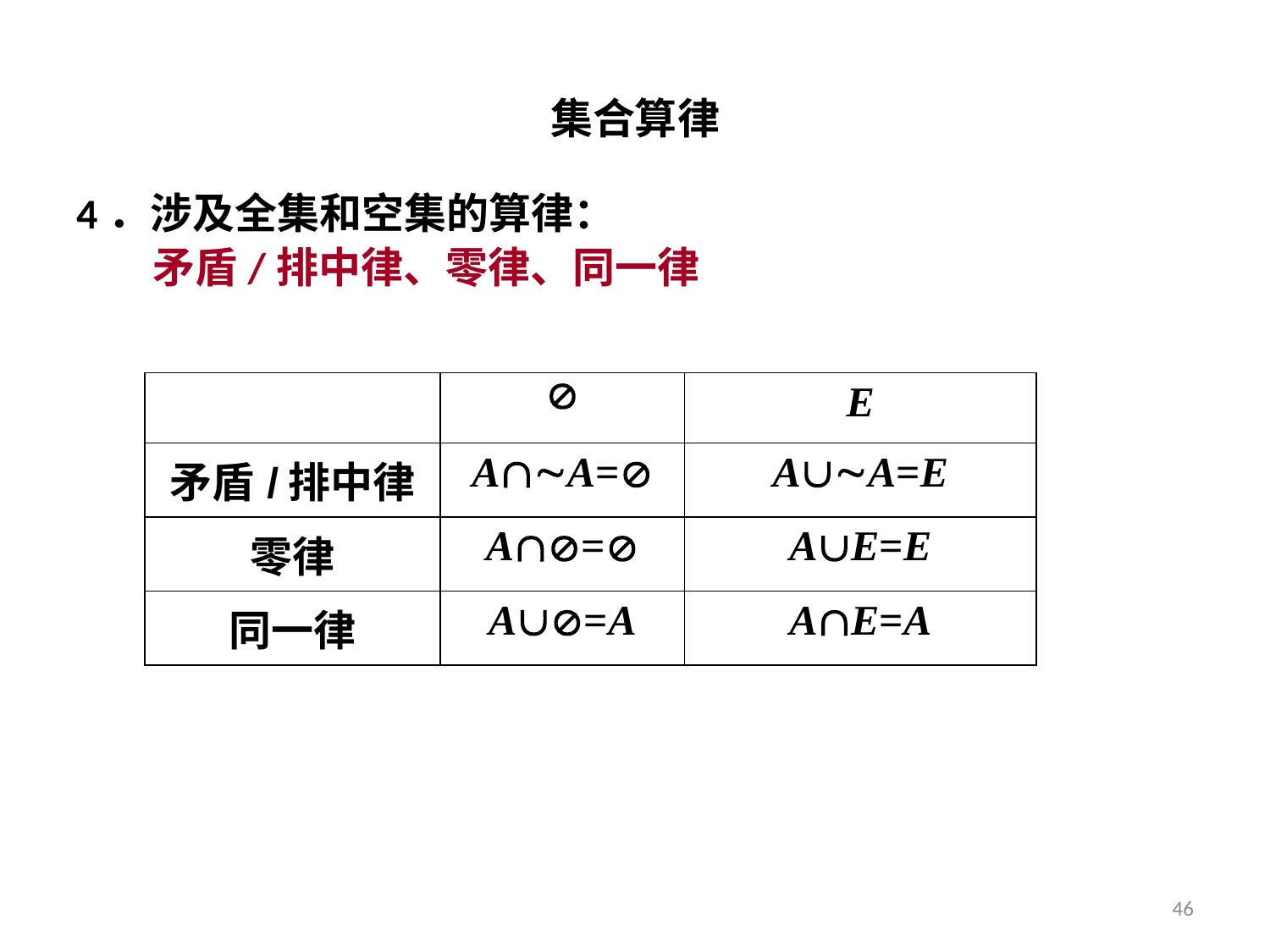

# 集合算律
4．涉及全集和空集的算律：
       矛盾/排中律、零律、同一律
|  | ∅ | E |
| --- | --- | --- |
| 矛盾/排中律 | A∩∼A=∅ | A∪∼A=E |
| 零律 | A∩∅=∅ | A∪E=E |
| 同一律 | A∪∅=A | A∩E=A |
46